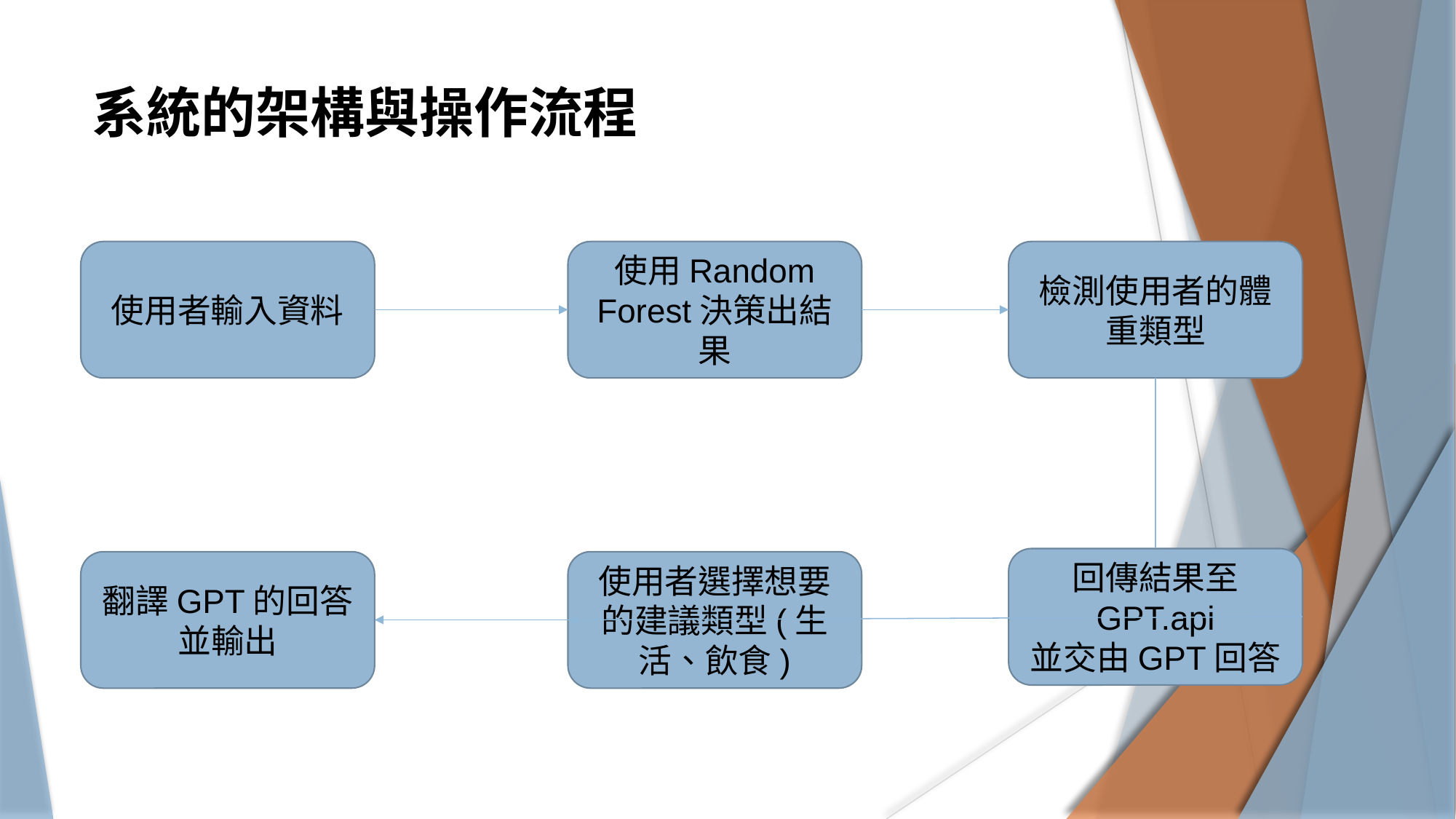

# 系統的架構與操作流程
使用者輸入資料
使用Random Forest決策出結果
檢測使用者的體重類型
回傳結果至
GPT.api
並交由GPT回答
翻譯GPT的回答並輸出
使用者選擇想要的建議類型(生活、飲食)